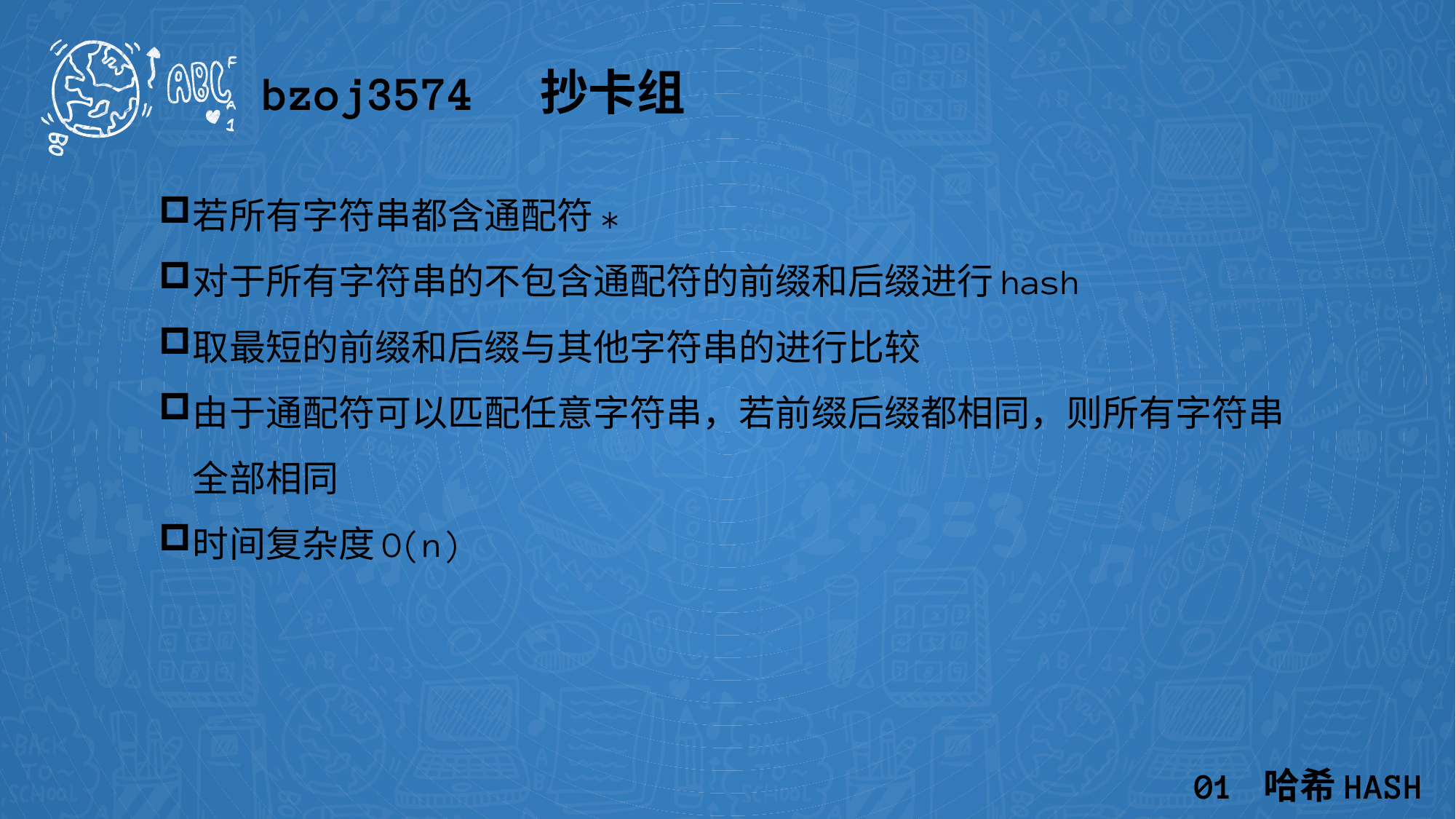

bzoj3574  抄卡组
若所有字符串都含通配符*
对于所有字符串的不包含通配符的前缀和后缀进行hash
取最短的前缀和后缀与其他字符串的进行比较
由于通配符可以匹配任意字符串，若前缀后缀都相同，则所有字符串全部相同
时间复杂度O(n)
01 哈希HASH